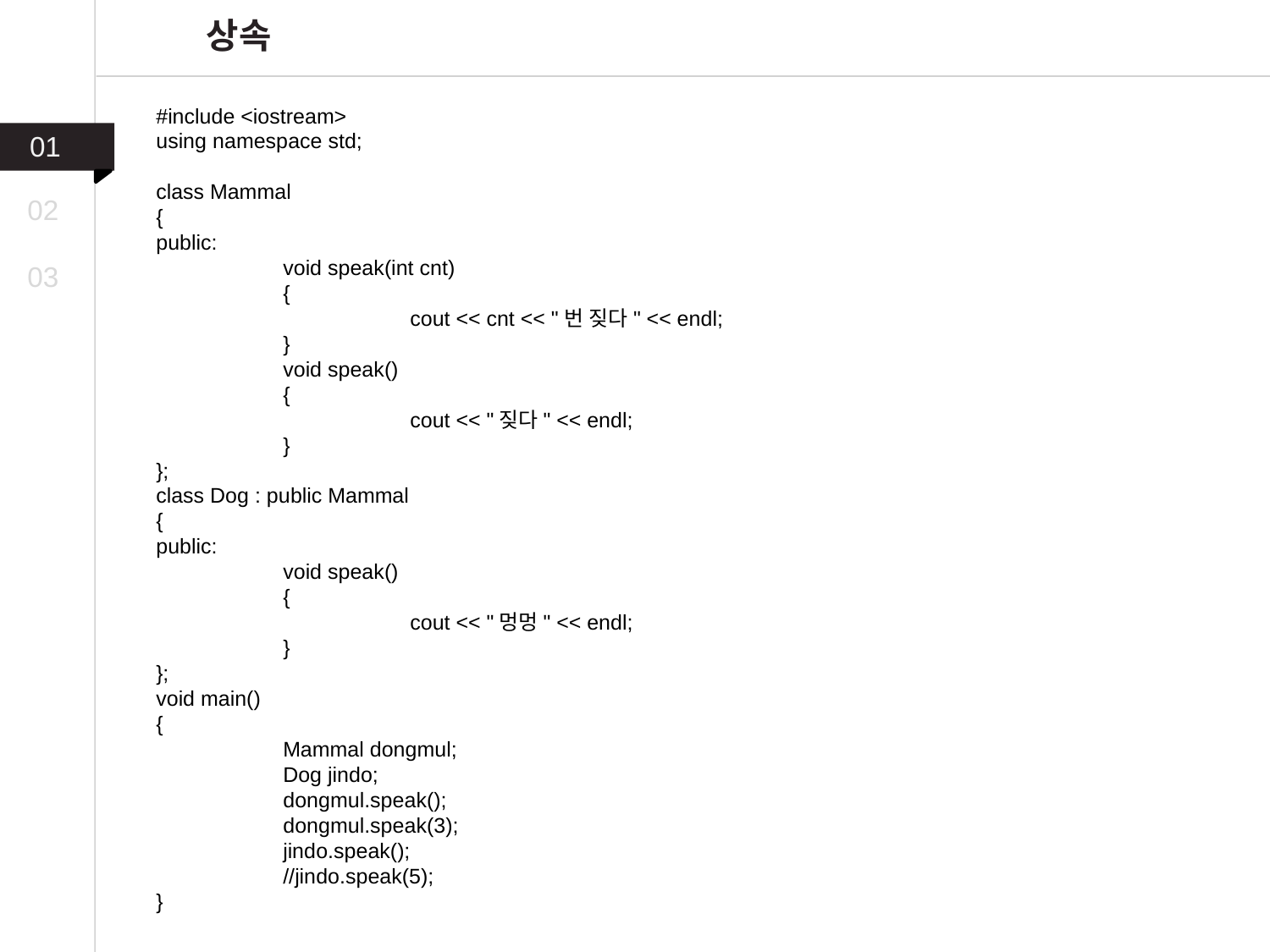

상속
#include <iostream>
using namespace std;

class Mammal
{
public:
	void speak(int cnt)
	{
		cout << cnt << "번 짖다" << endl;
	}
	void speak()
	{
		cout << "짖다" << endl;
	}
};
class Dog : public Mammal
{
public:
	void speak()
	{
		cout << "멍멍" << endl;
	}
};
void main()
{
	Mammal dongmul;
	Dog jindo;
	dongmul.speak();
	dongmul.speak(3);
	jindo.speak();
	//jindo.speak(5);
}

01

02
03